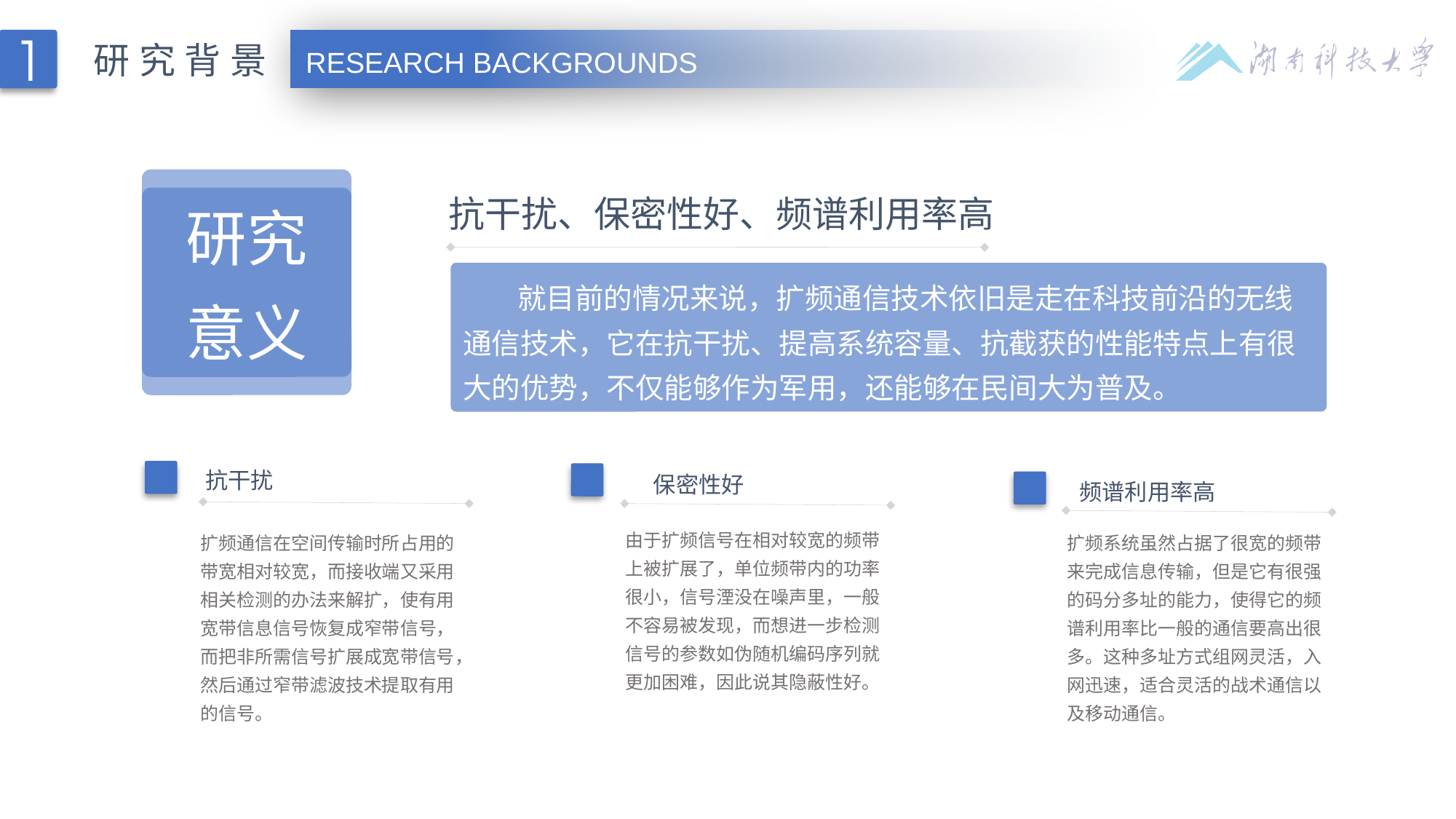

1

研究背景

RESEARCH BACKGROUNDS
研究
意义

抗干扰、保密性好、频谱利用率高
就目前的情况来说，扩频通信技术依旧是走在科技前沿的无线通信技术，它在抗干扰、提高系统容量、抗截获的性能特点上有很大的优势，不仅能够作为军用，还能够在民间大为普及。
抗干扰
保密性好

频谱利用率高

由于扩频信号在相对较宽的频带上被扩展了，单位频带内的功率很小，信号湮没在噪声里，一般不容易被发现，而想进一步检测信号的参数如伪随机编码序列就更加困难，因此说其隐蔽性好。
扩频通信在空间传输时所占用的带宽相对较宽，而接收端又采用相关检测的办法来解扩，使有用宽带信息信号恢复成窄带信号，而把非所需信号扩展成宽带信号，然后通过窄带滤波技术提取有用的信号。
扩频系统虽然占据了很宽的频带来完成信息传输，但是它有很强的码分多址的能力，使得它的频谱利用率比一般的通信要高出很多。这种多址方式组网灵活，入网迅速，适合灵活的战术通信以及移动通信。